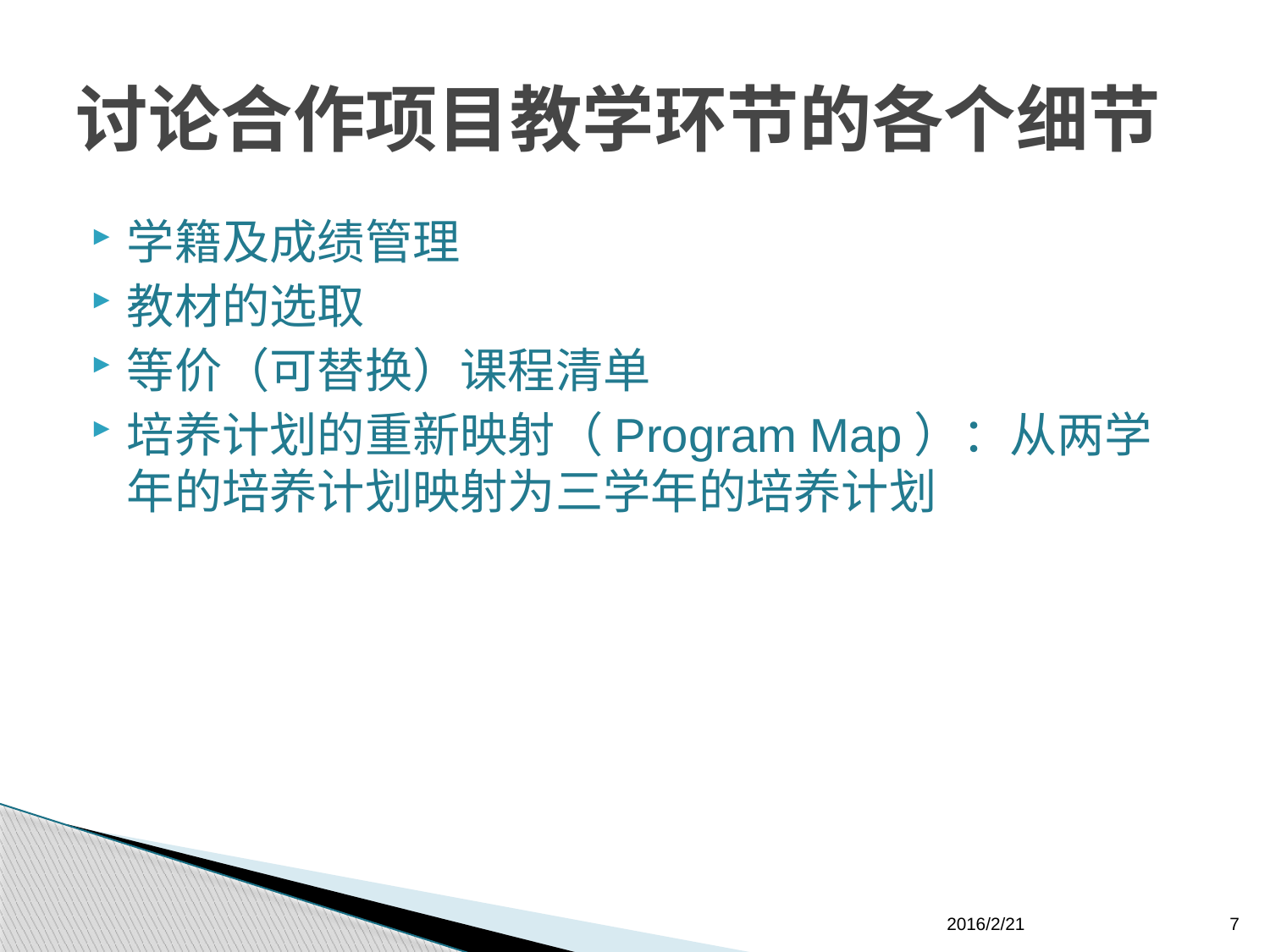

# 讨论合作项目教学环节的各个细节
学籍及成绩管理
教材的选取
等价（可替换）课程清单
培养计划的重新映射（Program Map）：从两学年的培养计划映射为三学年的培养计划
2016/2/21
7